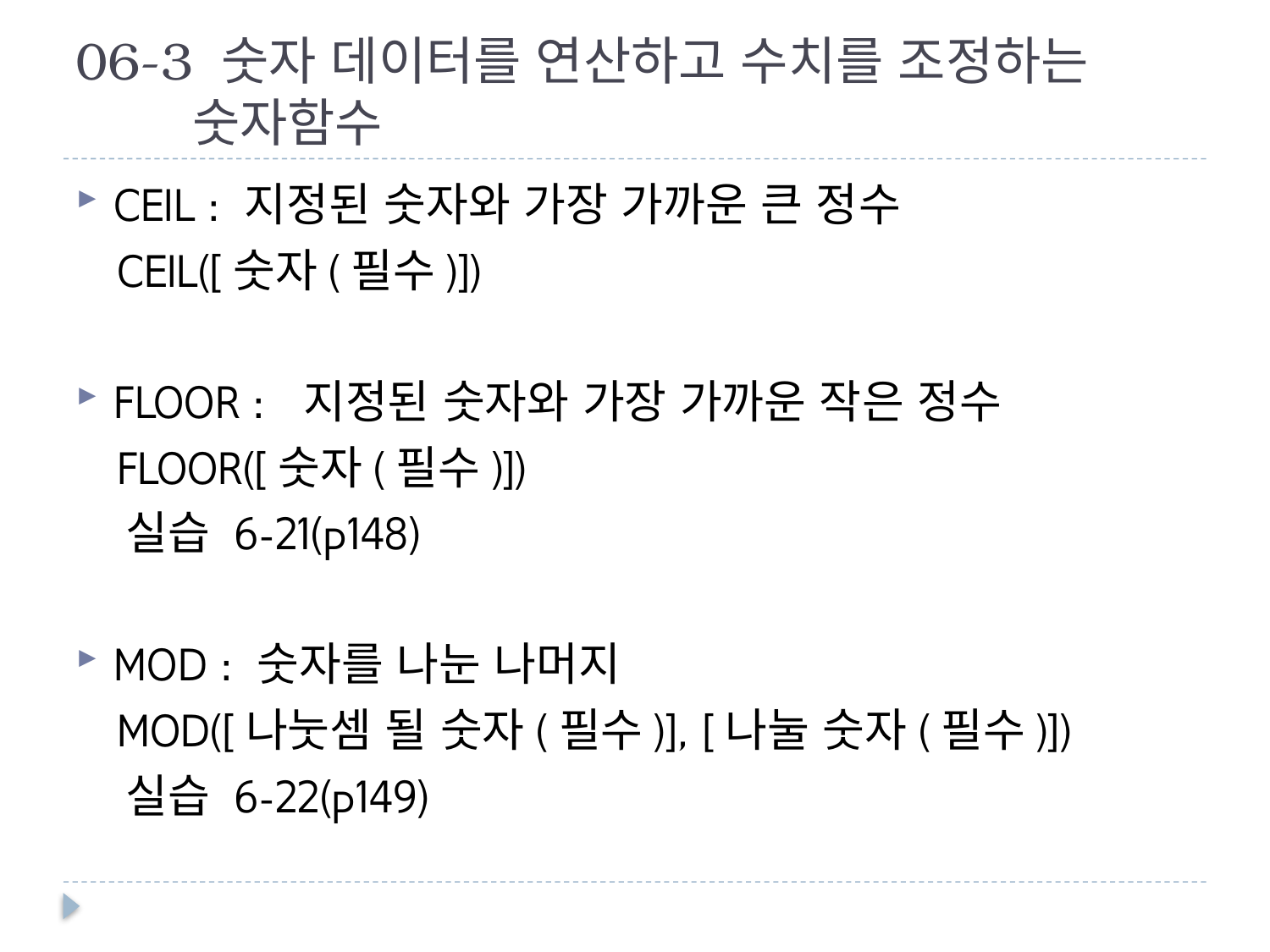

# 06-3 숫자 데이터를 연산하고 수치를 조정하는 숫자함수
CEIL : 지정된 숫자와 가장 가까운 큰 정수
   CEIL([숫자(필수)])

FLOOR :  지정된 숫자와 가장 가까운 작은 정수
   FLOOR([숫자(필수)])
   실습 6-21(p148)

MOD : 숫자를 나눈 나머지
   MOD([나눗셈 될 숫자(필수)], [나눌 숫자(필수)])
   실습 6-22(p149)